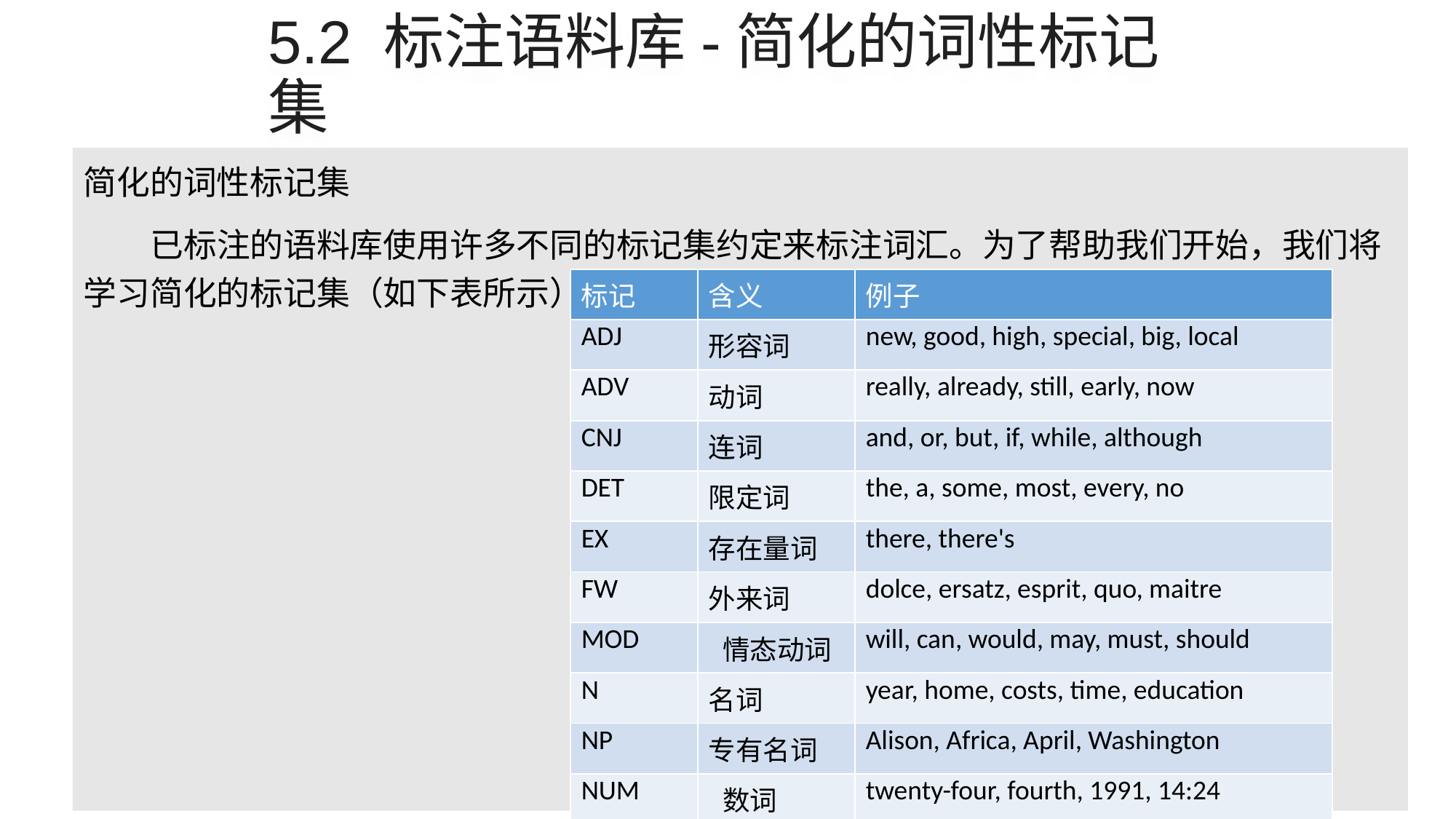

# 5.2 标注语料库-简化的词性标记集
简化的词性标记集
已标注的语料库使用许多不同的标记集约定来标注词汇。为了帮助我们开始，我们将学习简化的标记集（如下表所示）。
| 标记 | 含义 | 例子 |
| --- | --- | --- |
| ADJ | 形容词 | new, good, high, special, big, local |
| ADV | 动词 | really, already, still, early, now |
| CNJ | 连词 | and, or, but, if, while, although |
| DET | 限定词 | the, a, some, most, every, no |
| EX | 存在量词 | there, there's |
| FW | 外来词 | dolce, ersatz, esprit, quo, maitre |
| MOD | 情态动词 | will, can, would, may, must, should |
| N | 名词 | year, home, costs, time, education |
| NP | 专有名词 | Alison, Africa, April, Washington |
| NUM | 数词 | twenty-four, fourth, 1991, 14:24 |
| PRO | 代词 | he, their, her, its, my, I, us |